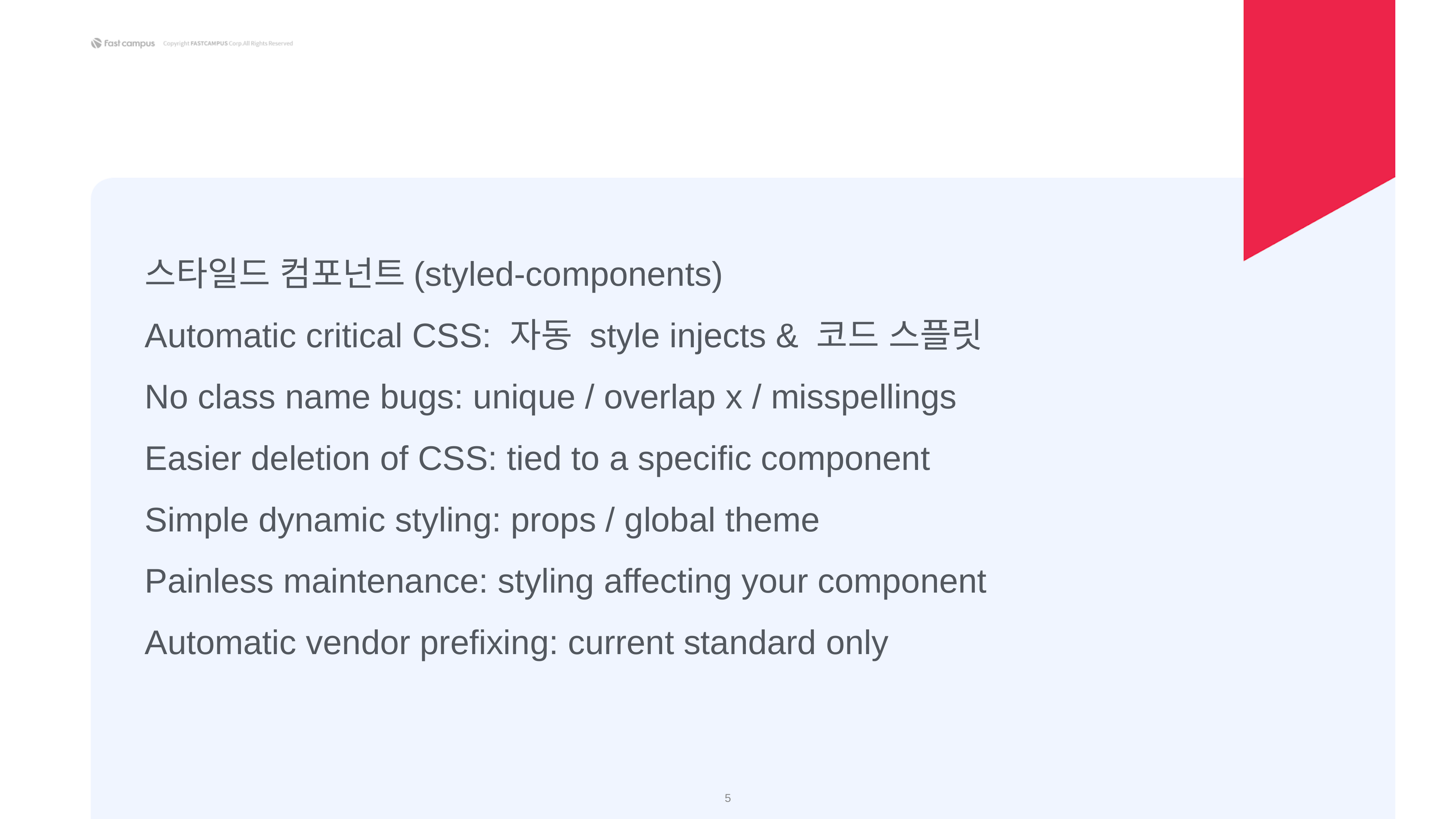

스타일드 컴포넌트(styled-components)
Automatic critical CSS: 자동 style injects & 코드 스플릿
No class name bugs: unique / overlap x / misspellings
Easier deletion of CSS: tied to a specific component
Simple dynamic styling: props / global theme
Painless maintenance: styling affecting your component
Automatic vendor prefixing: current standard only
5